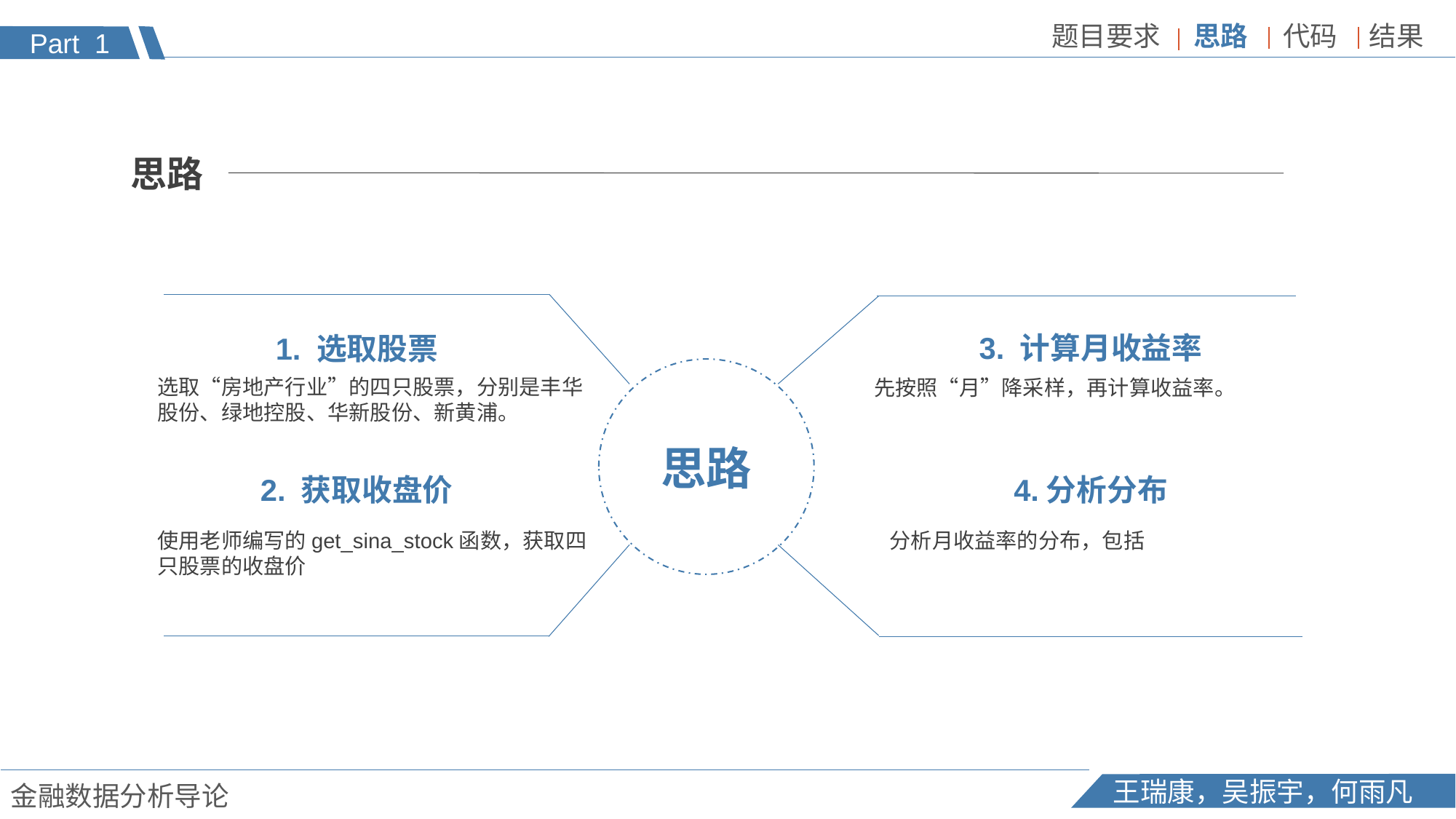

思路
1. 选取股票
选取“房地产行业”的四只股票，分别是丰华股份、绿地控股、华新股份、新黄浦。
2. 获取收盘价
使用老师编写的get_sina_stock函数，获取四只股票的收盘价
3. 计算月收益率
先按照“月”降采样，再计算收益率。
4.分析分布
分析月收益率的分布，包括
思路